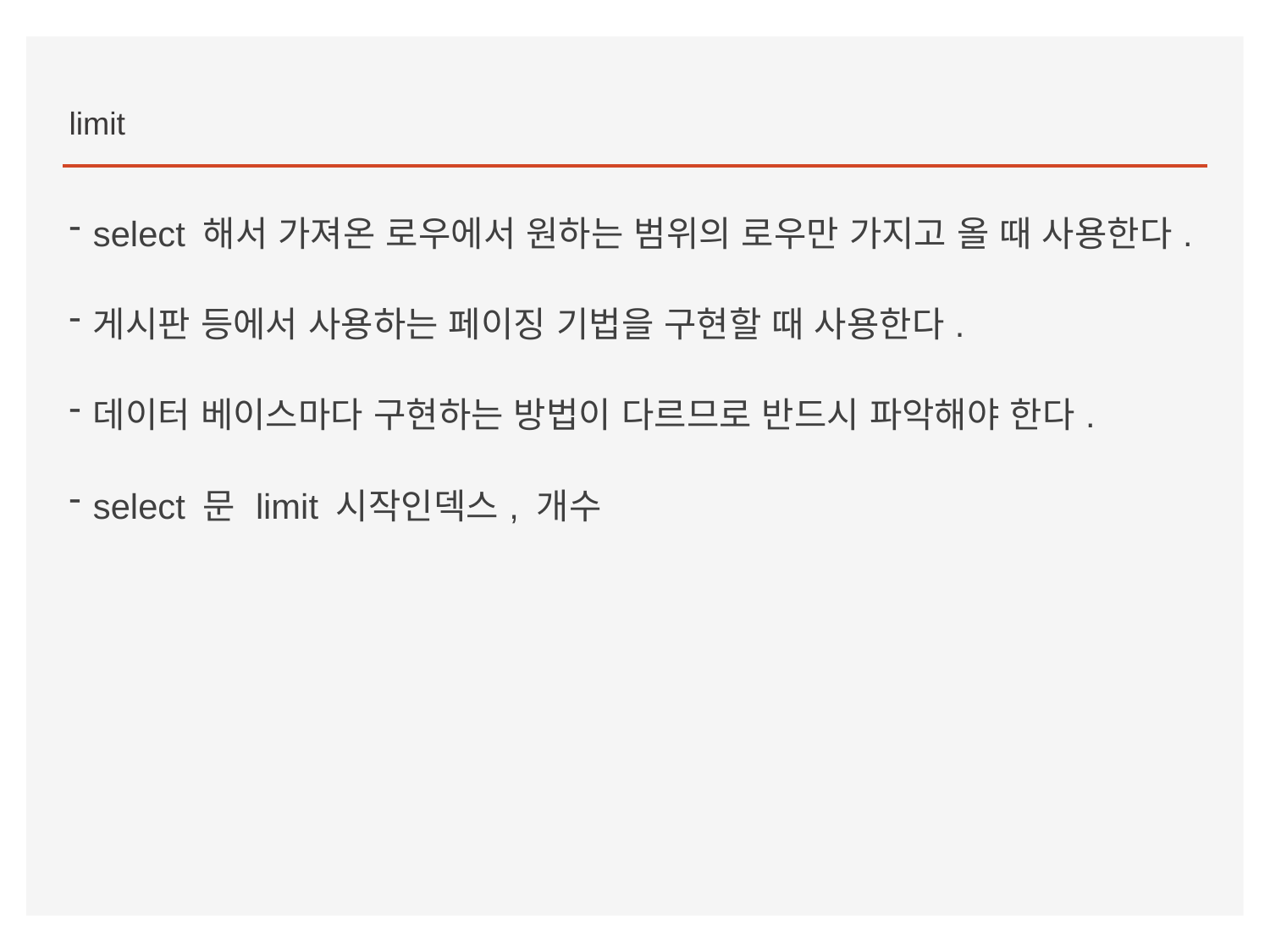

limit
select 해서 가져온 로우에서 원하는 범위의 로우만 가지고 올 때 사용한다.
게시판 등에서 사용하는 페이징 기법을 구현할 때 사용한다.
데이터 베이스마다 구현하는 방법이 다르므로 반드시 파악해야 한다.
select 문 limit 시작인덱스, 개수